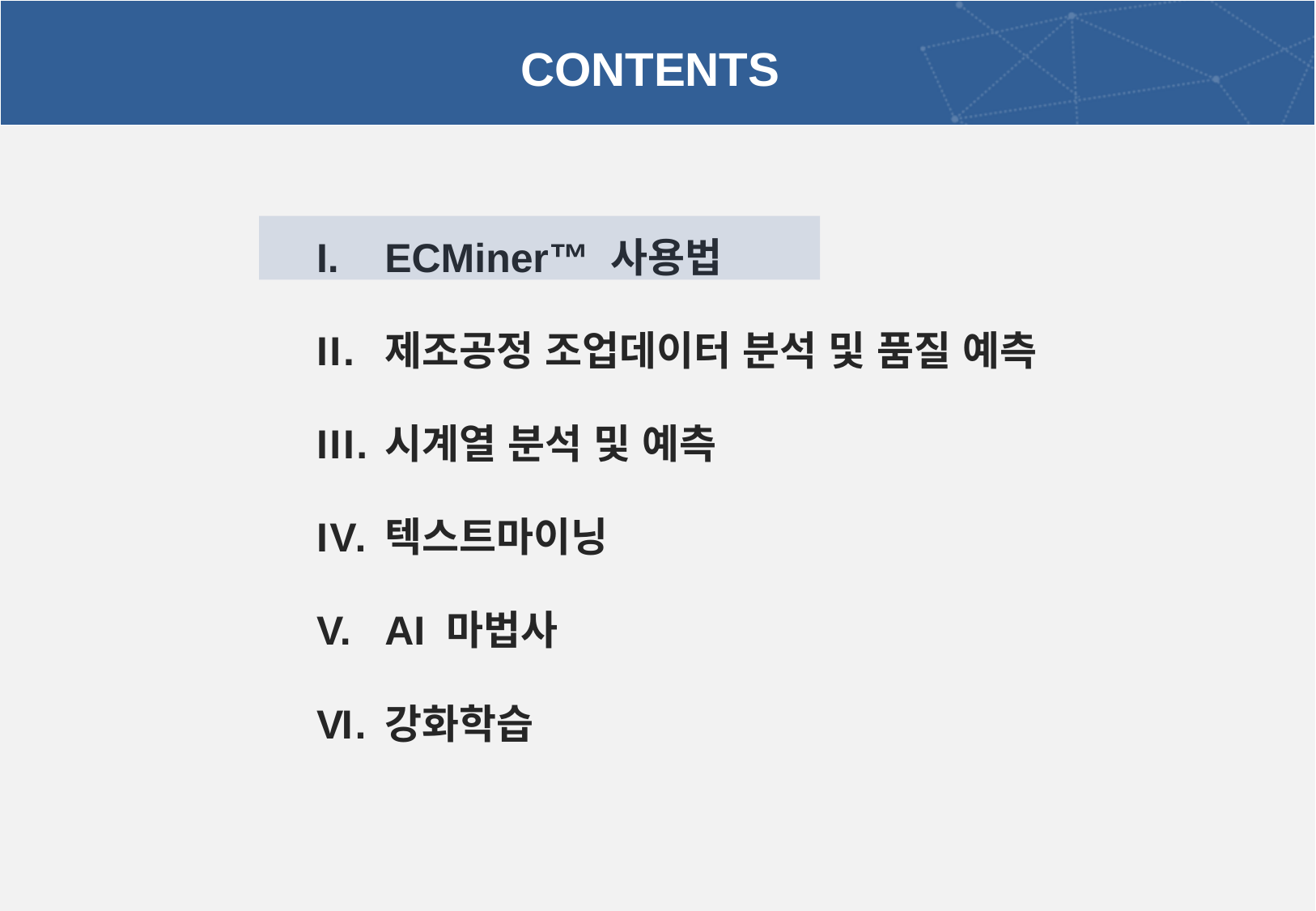

CONTENTS
ECMiner™ 사용법
제조공정 조업데이터 분석 및 품질 예측
시계열 분석 및 예측
텍스트마이닝
AI 마법사
강화학습